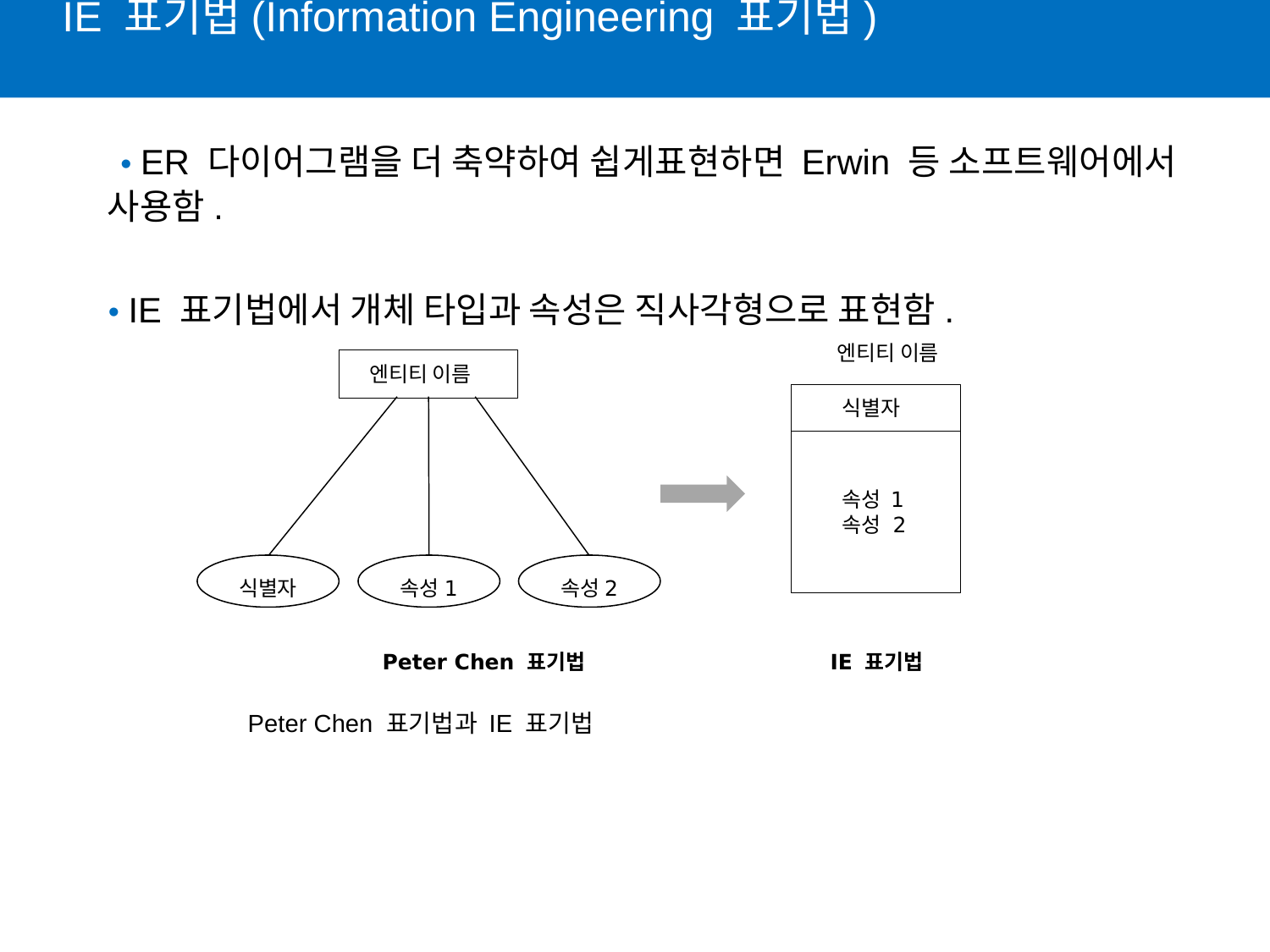

IE 표기법(Information Engineering 표기법)
• ER 다이어그램을 더 축약하여 쉽게표현하면 Erwin 등 소프트웨어에서
사용함.
• IE 표기법에서 개체 타입과 속성은 직사각형으로 표현함.
엔티티 이름
엔티티 이름
식별자

속성 1
속성 2

식별자
속성1
속성2
Peter Chen 표기법	IE 표기법
Peter Chen 표기법과 IE 표기법